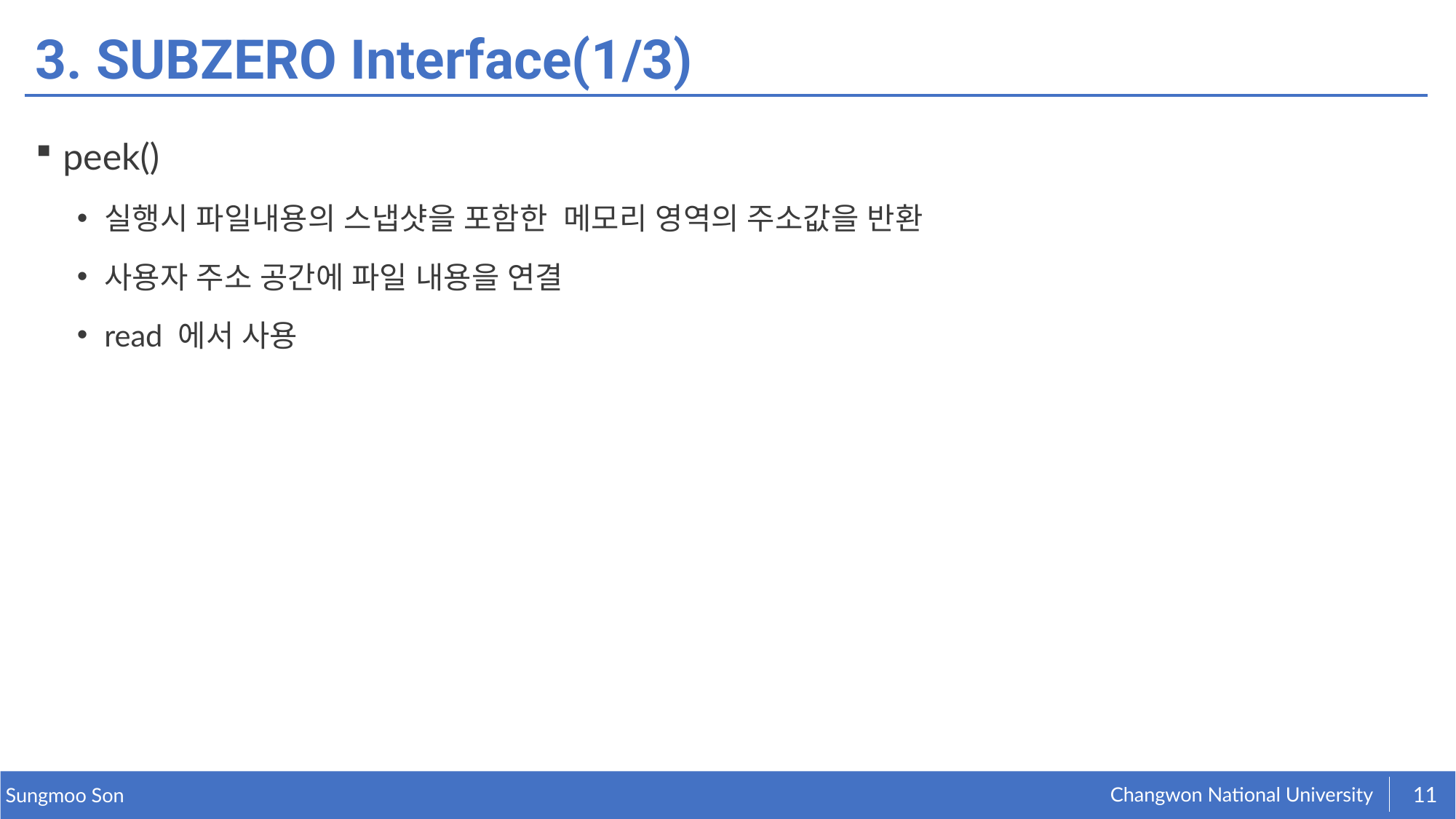

# 3. SUBZERO Interface(1/3)
peek()
실행시 파일내용의 스냅샷을 포함한  메모리 영역의 주소값을 반환
사용자 주소 공간에 파일 내용을 연결
read 에서 사용
11